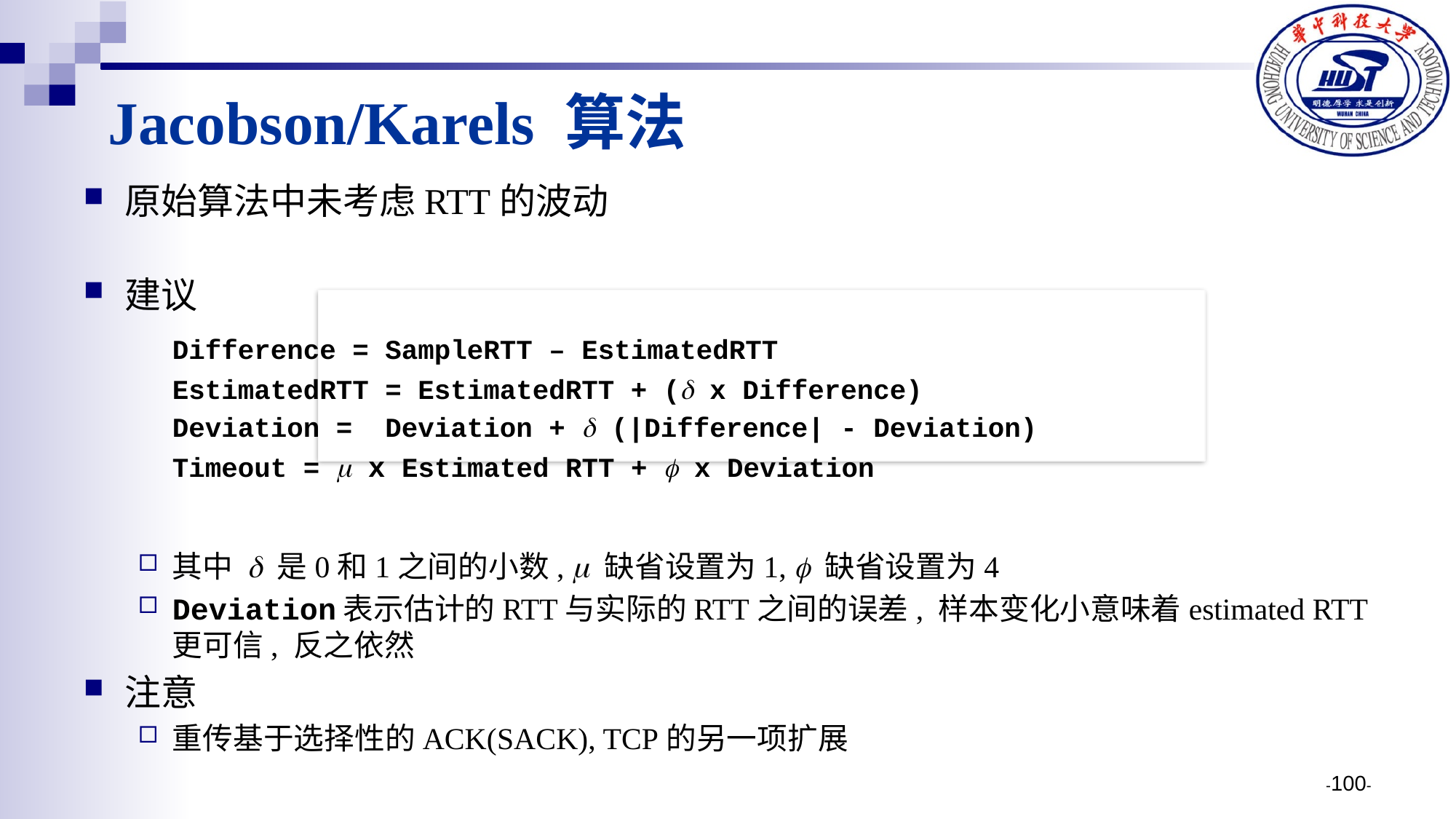

# Jacobson/Karels 算法
原始算法中未考虑RTT的波动

建议
	Difference = SampleRTT – EstimatedRTT
	EstimatedRTT = EstimatedRTT + (δ x Difference)
	Deviation =  Deviation + δ (|Difference| - Deviation)
	Timeout = μ x Estimated RTT + φ x Deviation

其中 δ 是0和1之间的小数, μ 缺省设置为1, φ 缺省设置为4
Deviation表示估计的RTT与实际的RTT之间的误差, 样本变化小意味着estimated RTT更可信, 反之依然
注意
重传基于选择性的ACK(SACK), TCP的另一项扩展

-100-